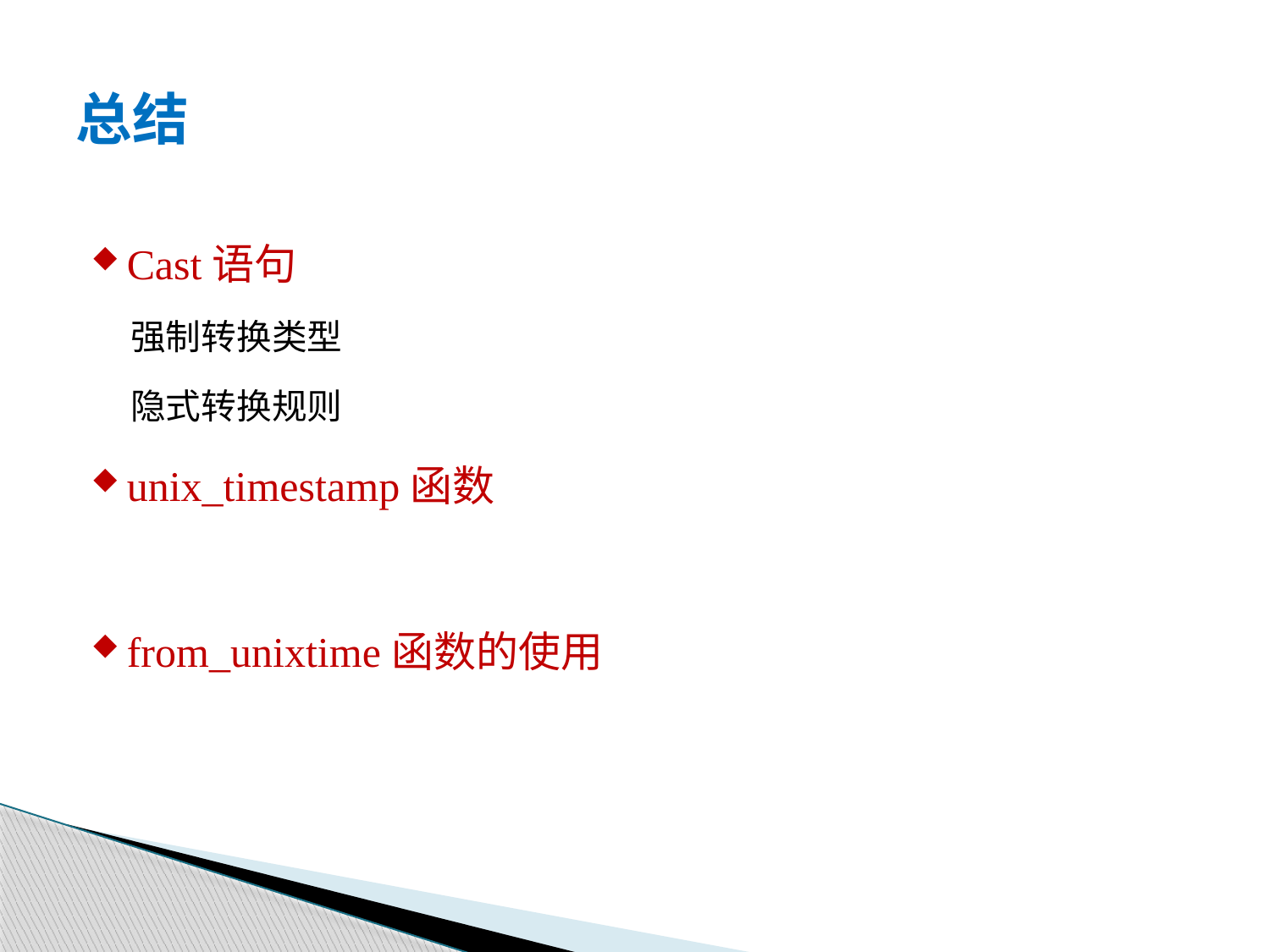

# 总结
Cast语句
强制转换类型
隐式转换规则
unix_timestamp函数

from_unixtime函数的使用